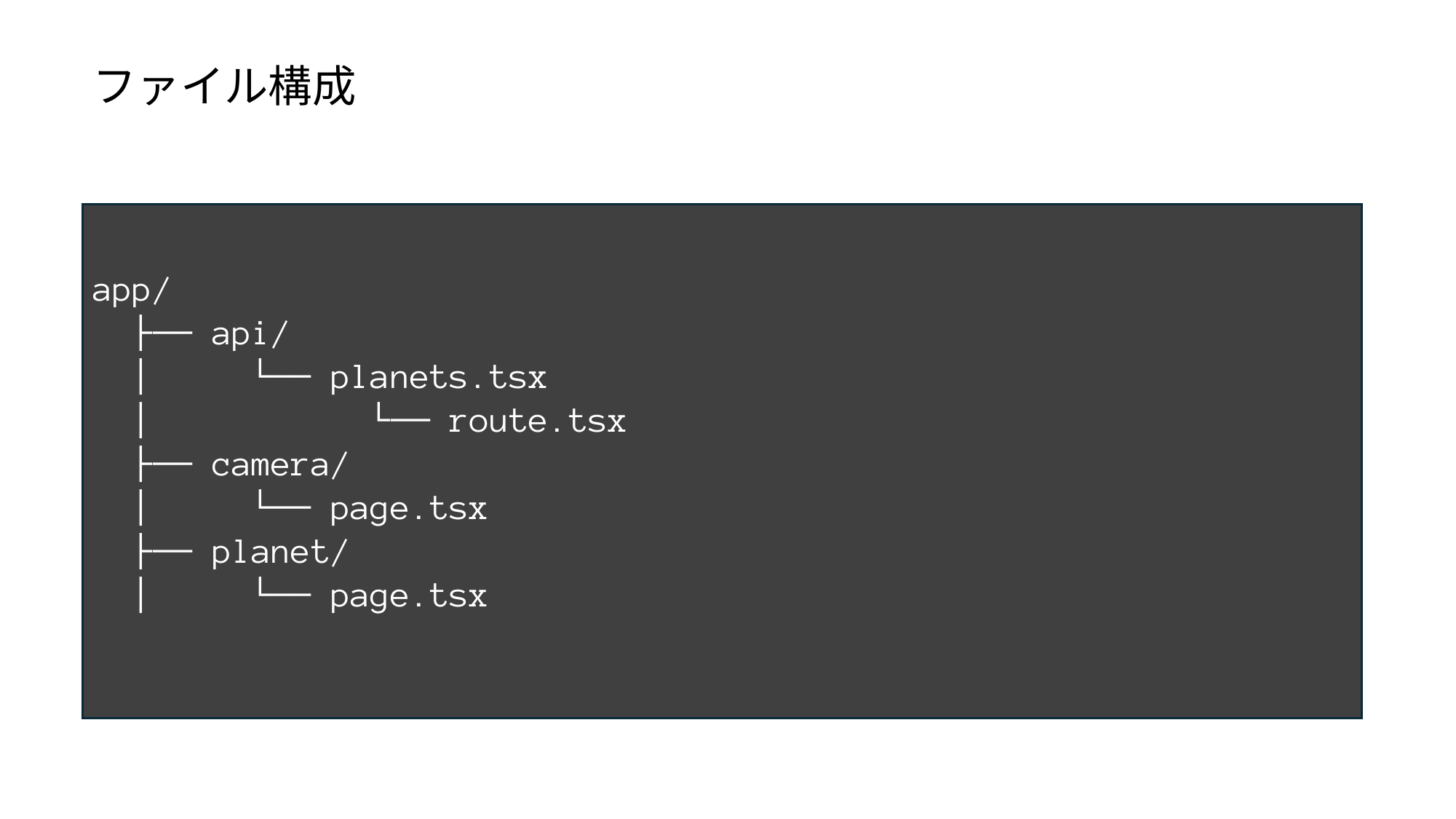

ファイル構成
app/
  ├── api/
  │     └── planets.tsx
  │           └── route.tsx
  ├── camera/
  │     └── page.tsx
  ├── planet/
  │     └── page.tsx